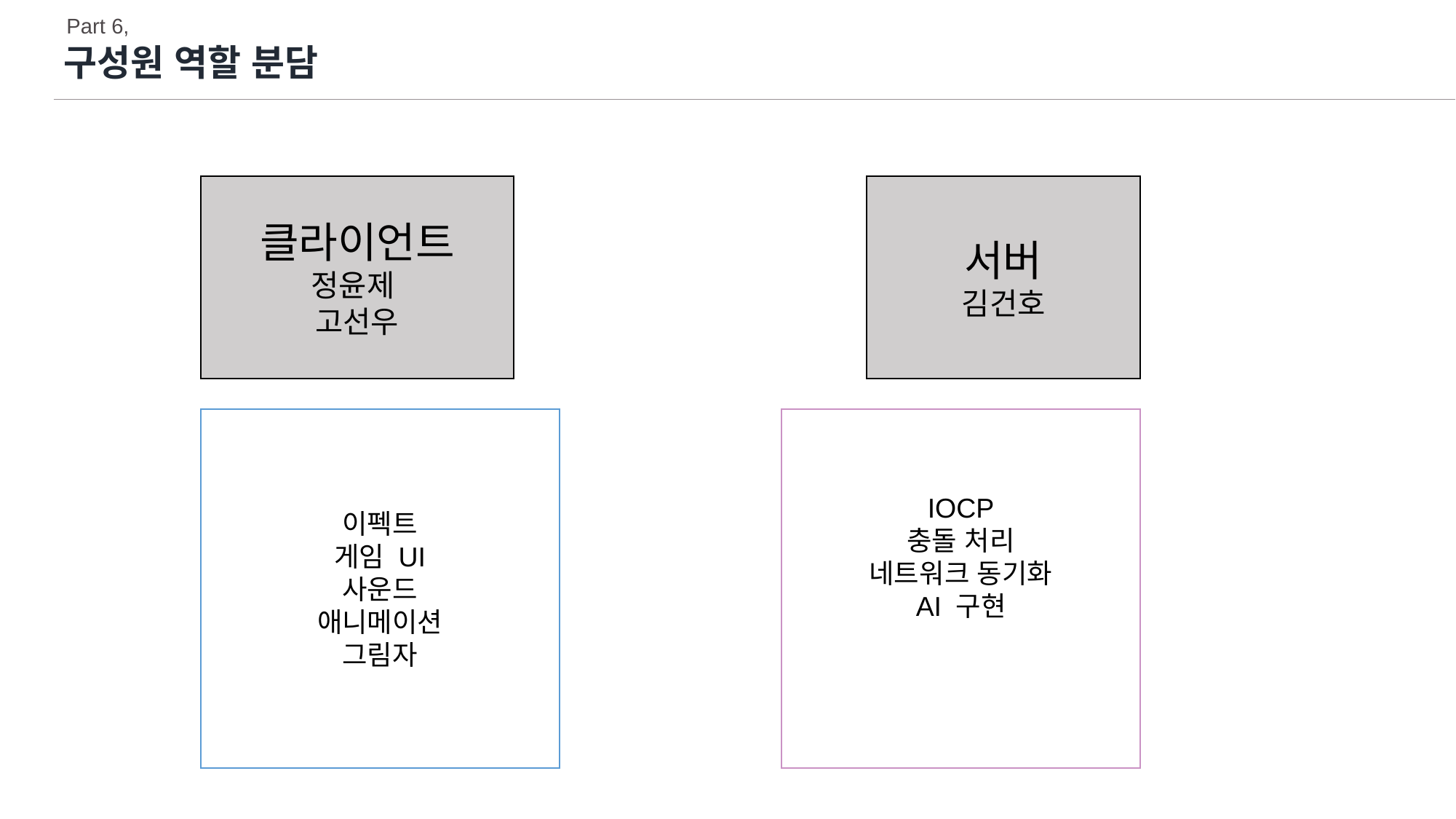

Part 6,
구성원 역할 분담
클라이언트
정윤제
고선우
서버
김건호
이펙트
게임 UI
사운드
애니메이션
그림자
IOCP
충돌 처리
네트워크 동기화
AI 구현